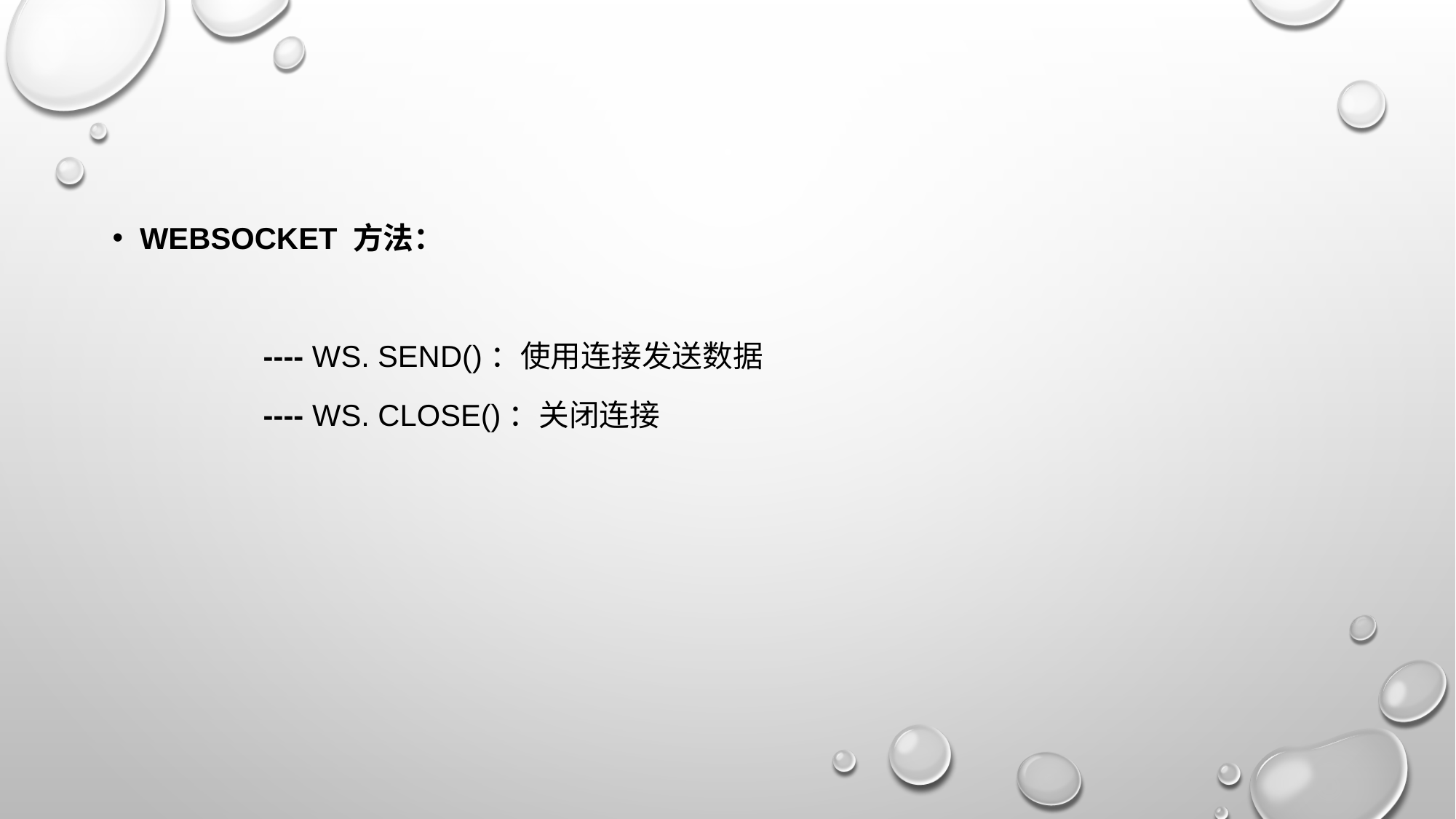

WebSocket 方法：

                  ---- ws. send()：使用连接发送数据
                  ---- ws. close()：关闭连接